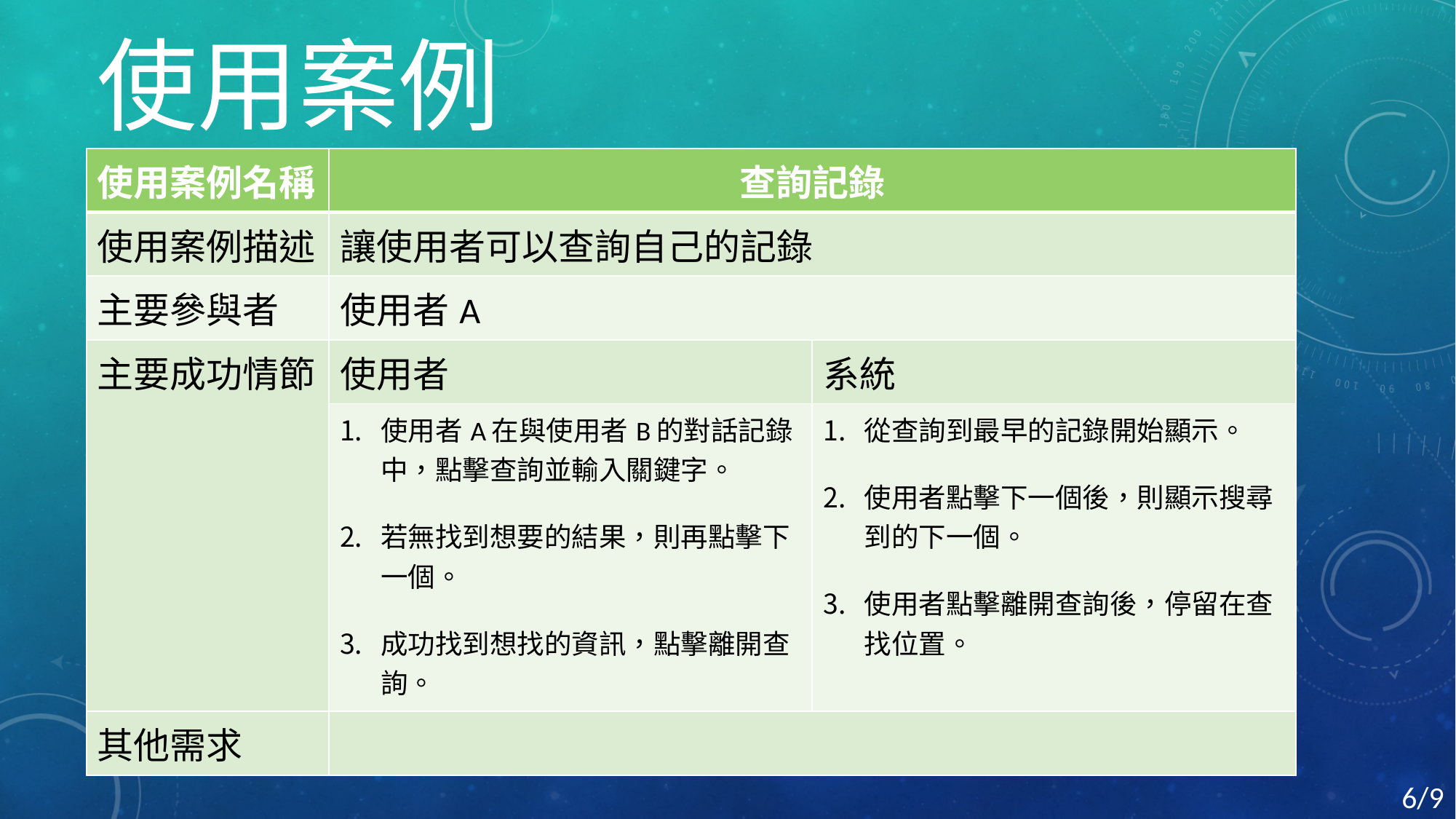

# 使用案例
| 使用案例名稱 | 查詢記錄 |  |
| --- | --- | --- |
| 使用案例描述 | 讓使用者可以查詢自己的記錄 |  |
| 主要參與者 | 使用者A |  |
| 主要成功情節 | 使用者 | 系統 |
|  | 使用者A在與使用者B的對話記錄中，點擊查詢並輸入關鍵字。 若無找到想要的結果，則再點擊下一個。 成功找到想找的資訊，點擊離開查詢。 | 從查詢到最早的記錄開始顯示。 使用者點擊下一個後，則顯示搜尋到的下一個。 使用者點擊離開查詢後，停留在查找位置。 |
| 其他需求 |  |  |
7
6/9